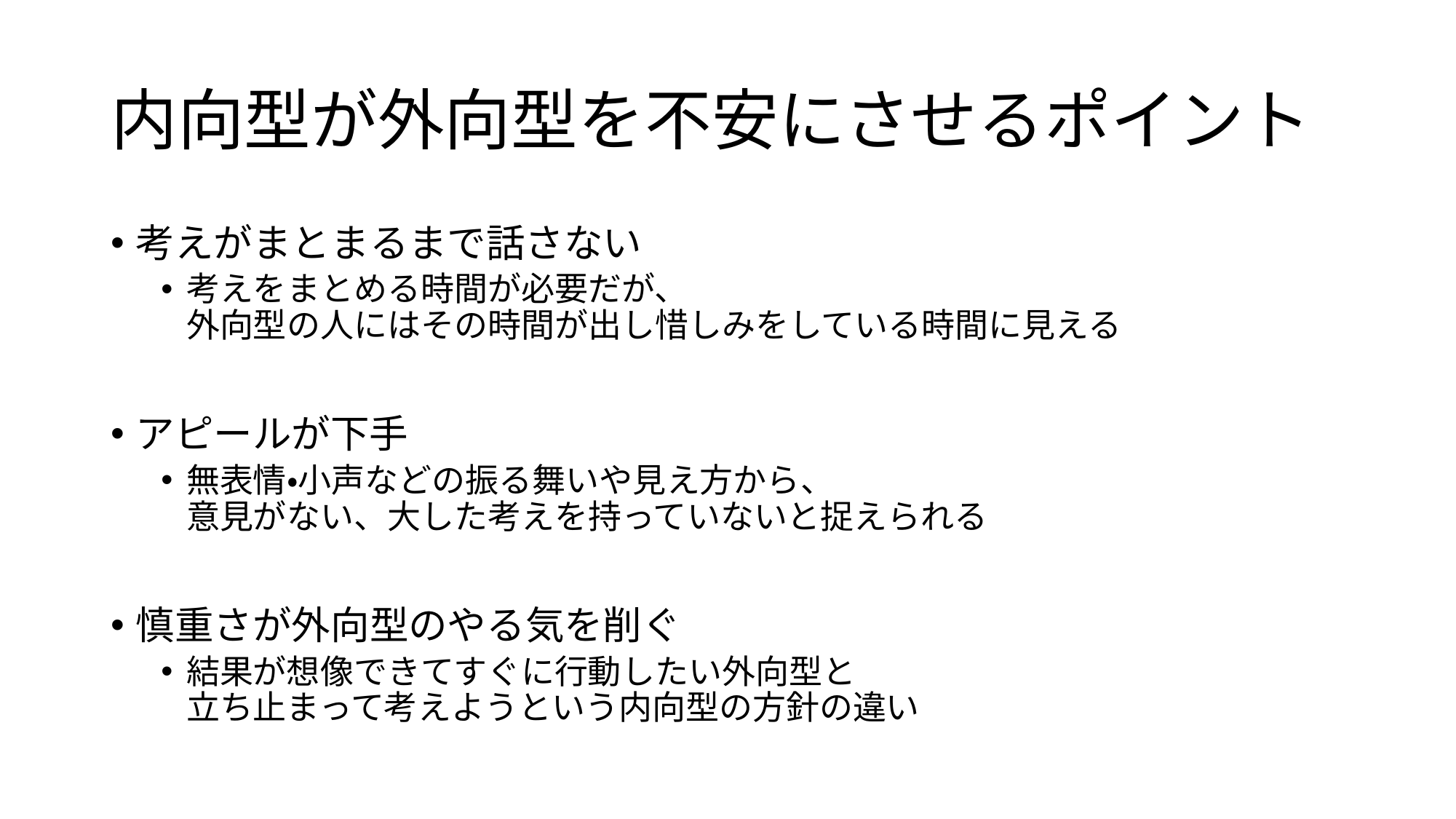

# 内向型が外向型を不安にさせるポイント
考えがまとまるまで話さない
考えをまとめる時間が必要だが、
外向型の人にはその時間が出し惜しみをしている時間に見える

アピールが下手
無表情・小声などの振る舞いや見え方から、
意見がない、大した考えを持っていないと捉えられる

慎重さが外向型のやる気を削ぐ
結果が想像できてすぐに行動したい外向型と
立ち止まって考えようという内向型の方針の違い